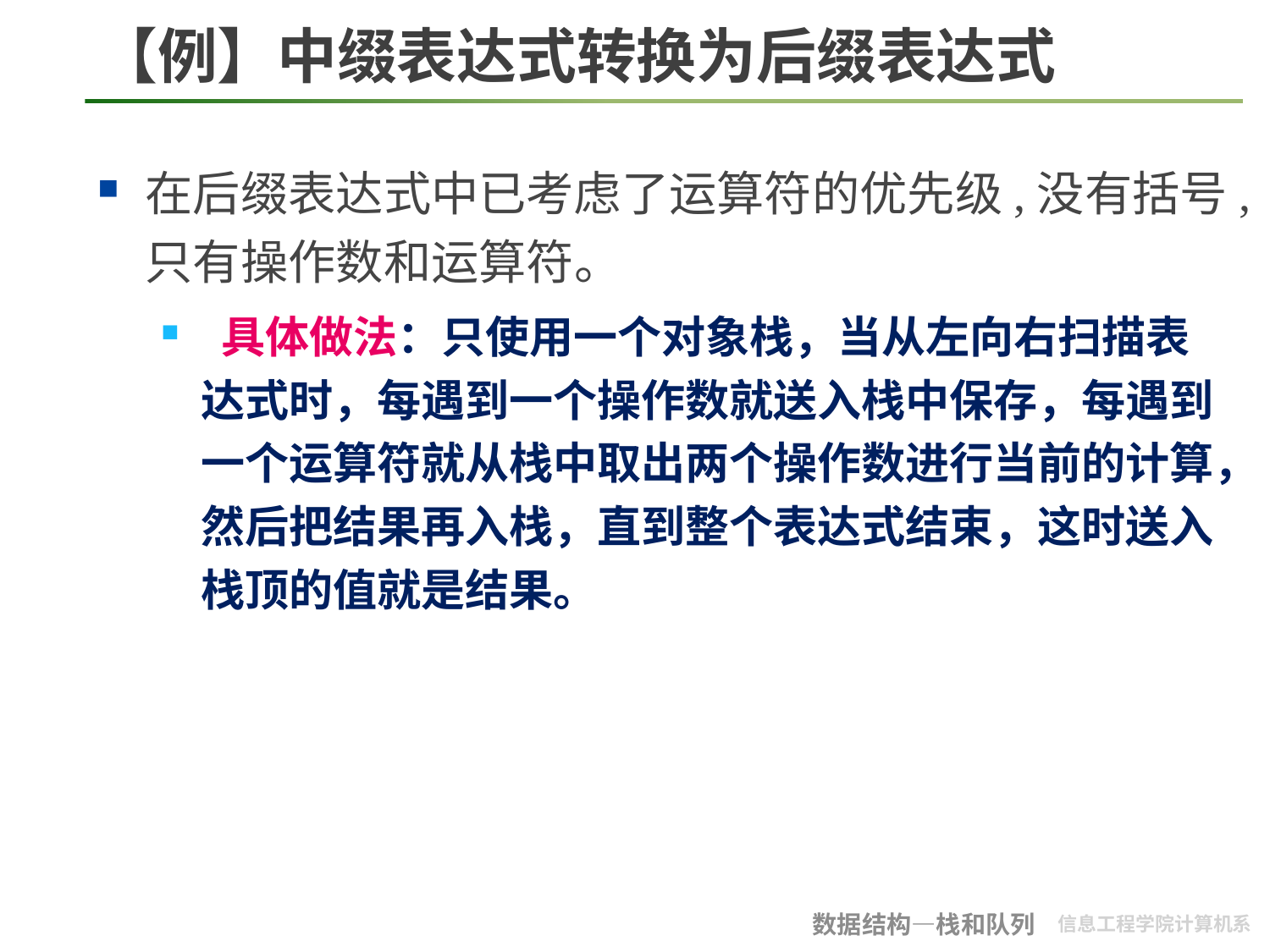

# 【例】中缀表达式转换为后缀表达式
在后缀表达式中已考虑了运算符的优先级,没有括号,只有操作数和运算符。
 具体做法：只使用一个对象栈，当从左向右扫描表达式时，每遇到一个操作数就送入栈中保存，每遇到一个运算符就从栈中取出两个操作数进行当前的计算，然后把结果再入栈，直到整个表达式结束，这时送入栈顶的值就是结果。